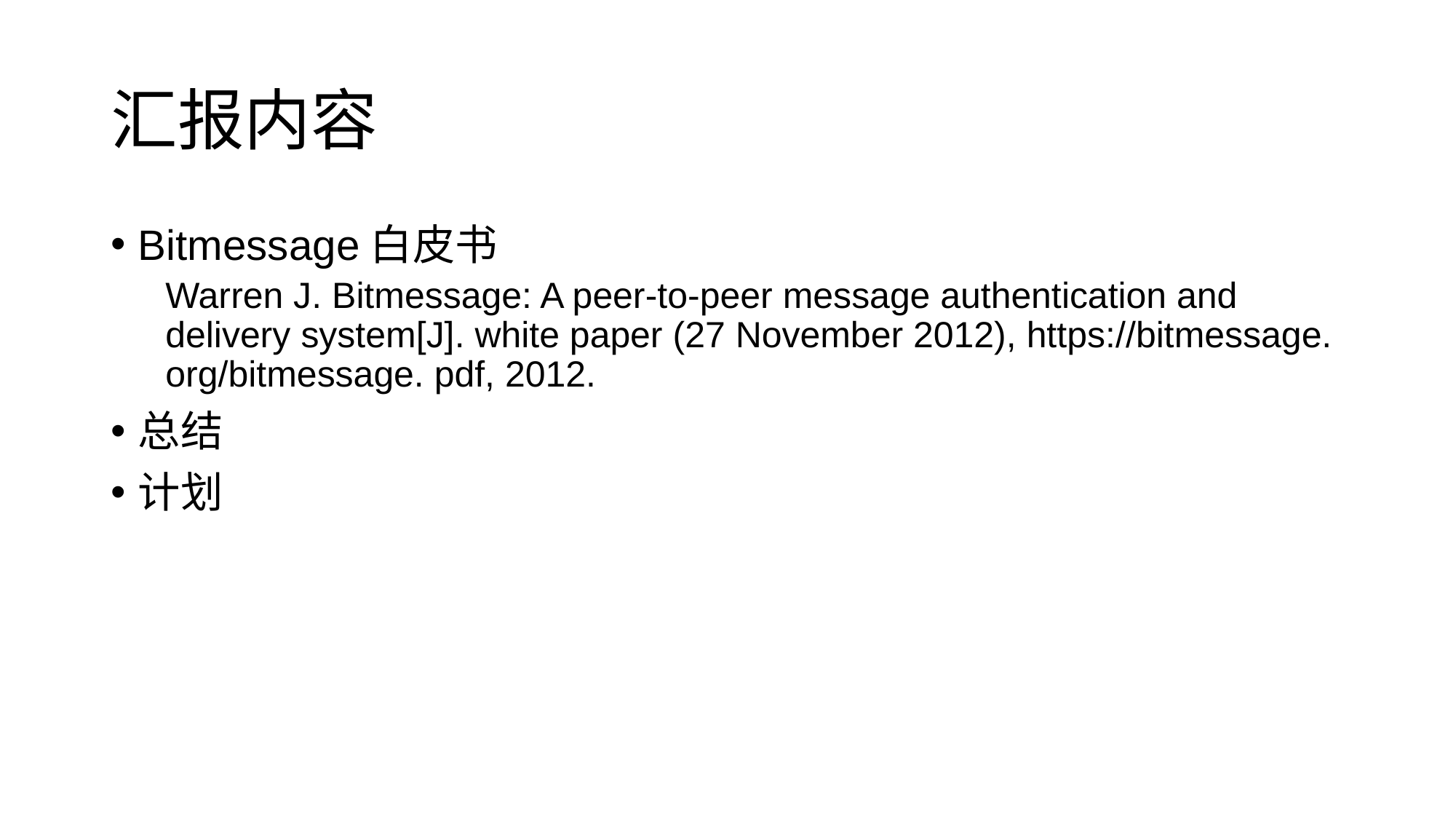

# 汇报内容
Bitmessage白皮书
Warren J. Bitmessage: A peer-to-peer message authentication and delivery system[J]. white paper (27 November 2012), https://bitmessage. org/bitmessage. pdf, 2012.
总结
计划